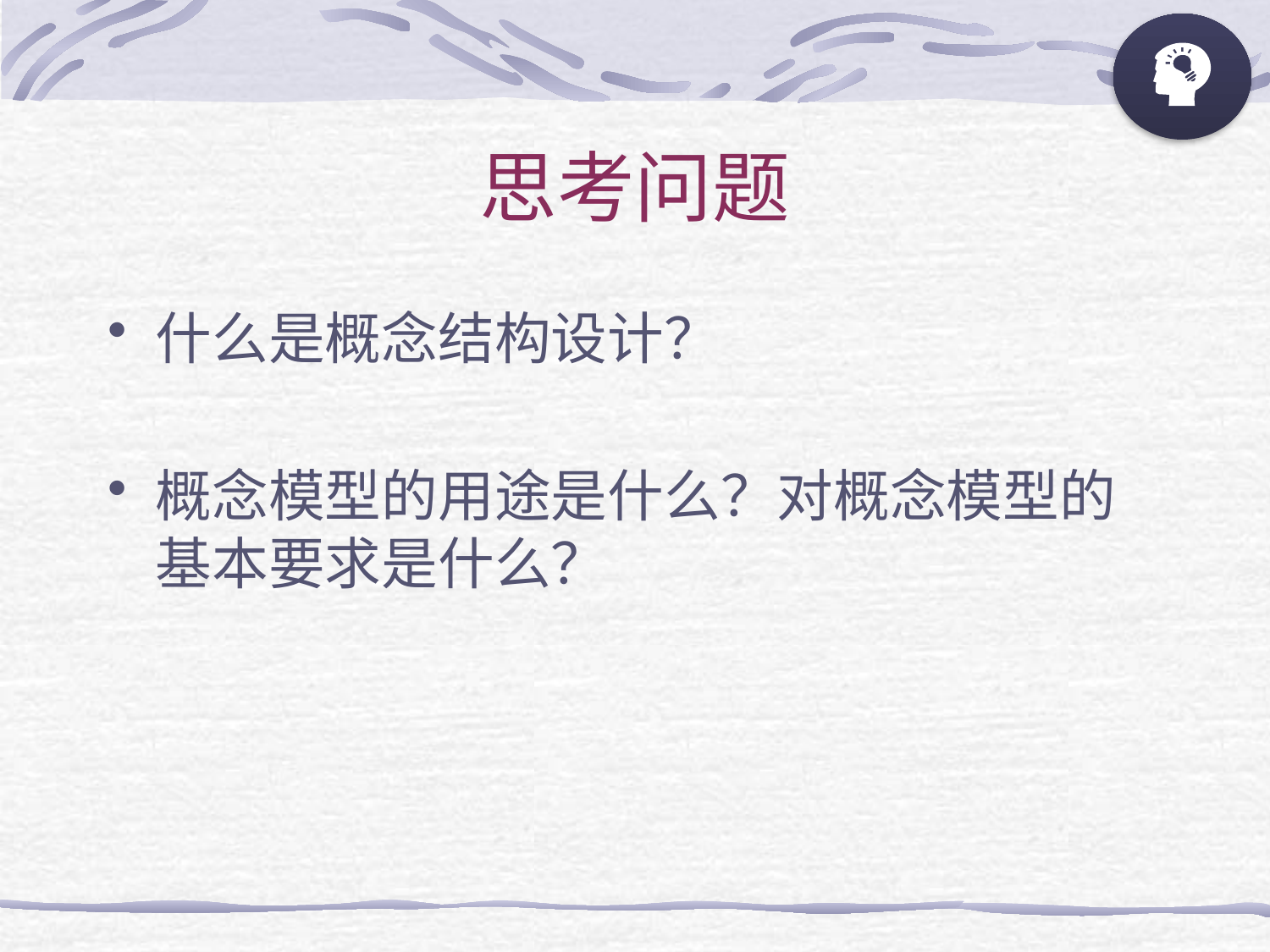

# 思考问题
什么是概念结构设计？

概念模型的用途是什么？对概念模型的基本要求是什么？